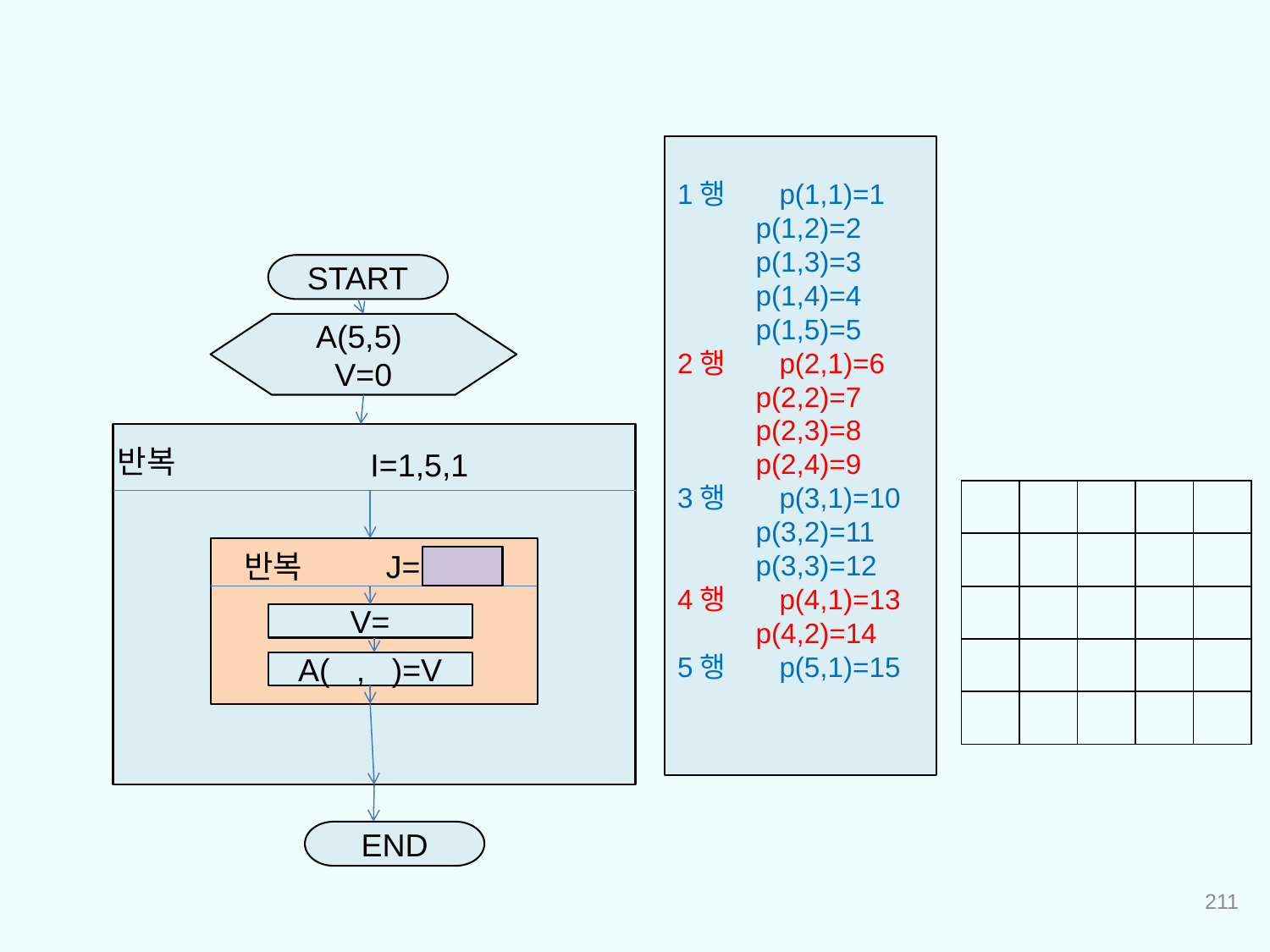

1행      p(1,1)=1
          p(1,2)=2
          p(1,3)=3
          p(1,4)=4
          p(1,5)=5
2행      p(2,1)=6
          p(2,2)=7
          p(2,3)=8
          p(2,4)=9
3행      p(3,1)=10
          p(3,2)=11
          p(3,3)=12
4행      p(4,1)=13
          p(4,2)=14
5행      p(5,1)=15

START
A(5,5)
V=0

반복
I=1,5,1

반복
J=
V=
A(   ,   )=V
END
|  |  |  |  |  |
| --- | --- | --- | --- | --- |
|  |  |  |  |  |
|  |  |  |  |  |
|  |  |  |  |  |
|  |  |  |  |  |

211